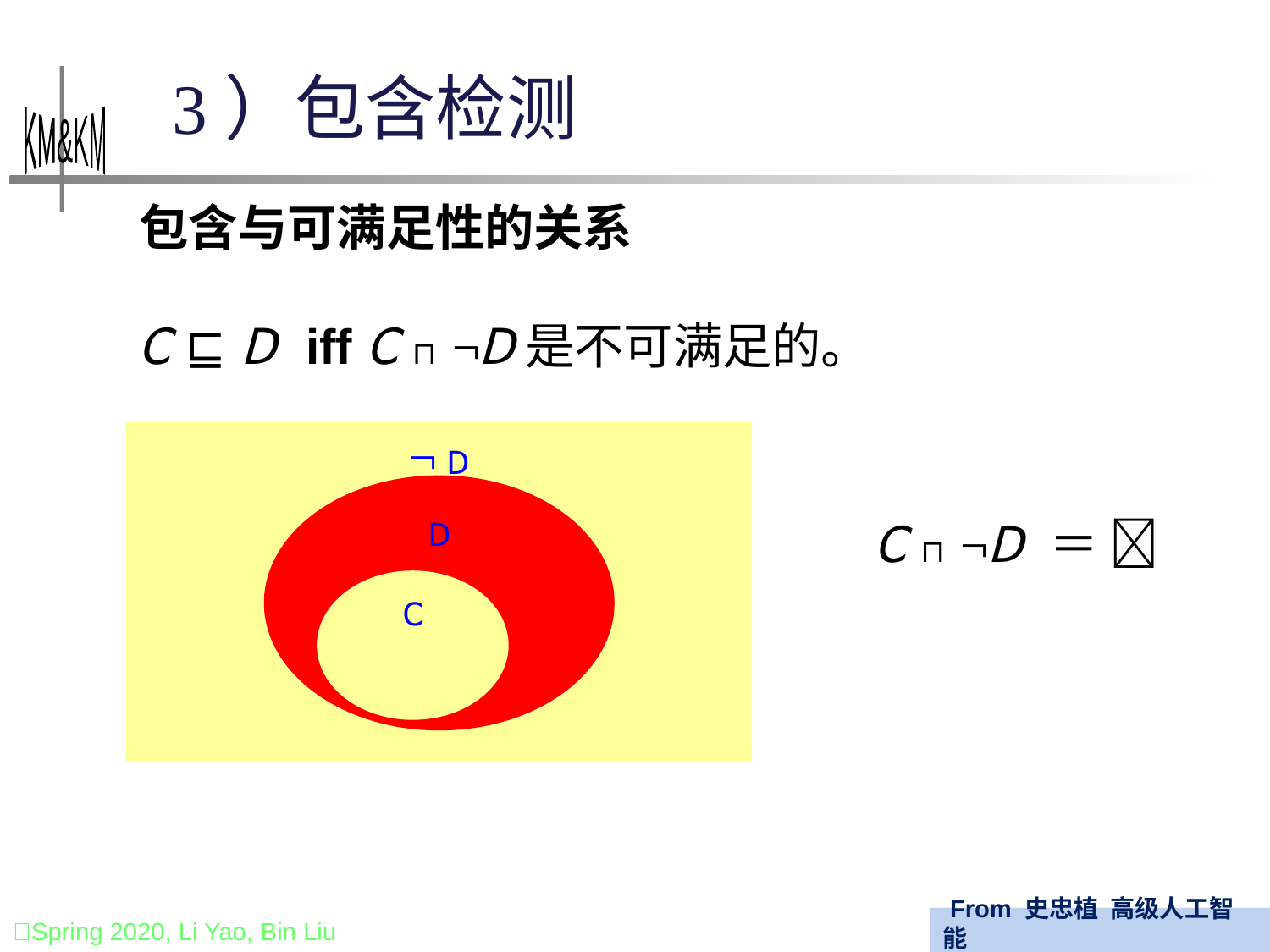

3）包含检测
包含与可满足性的关系

C ⊑ D  iff C ⊓ ¬D是不可满足的。
¬ D
D
C
C ⊓ ¬D ＝ ∅
 From 史忠植  高级人工智能